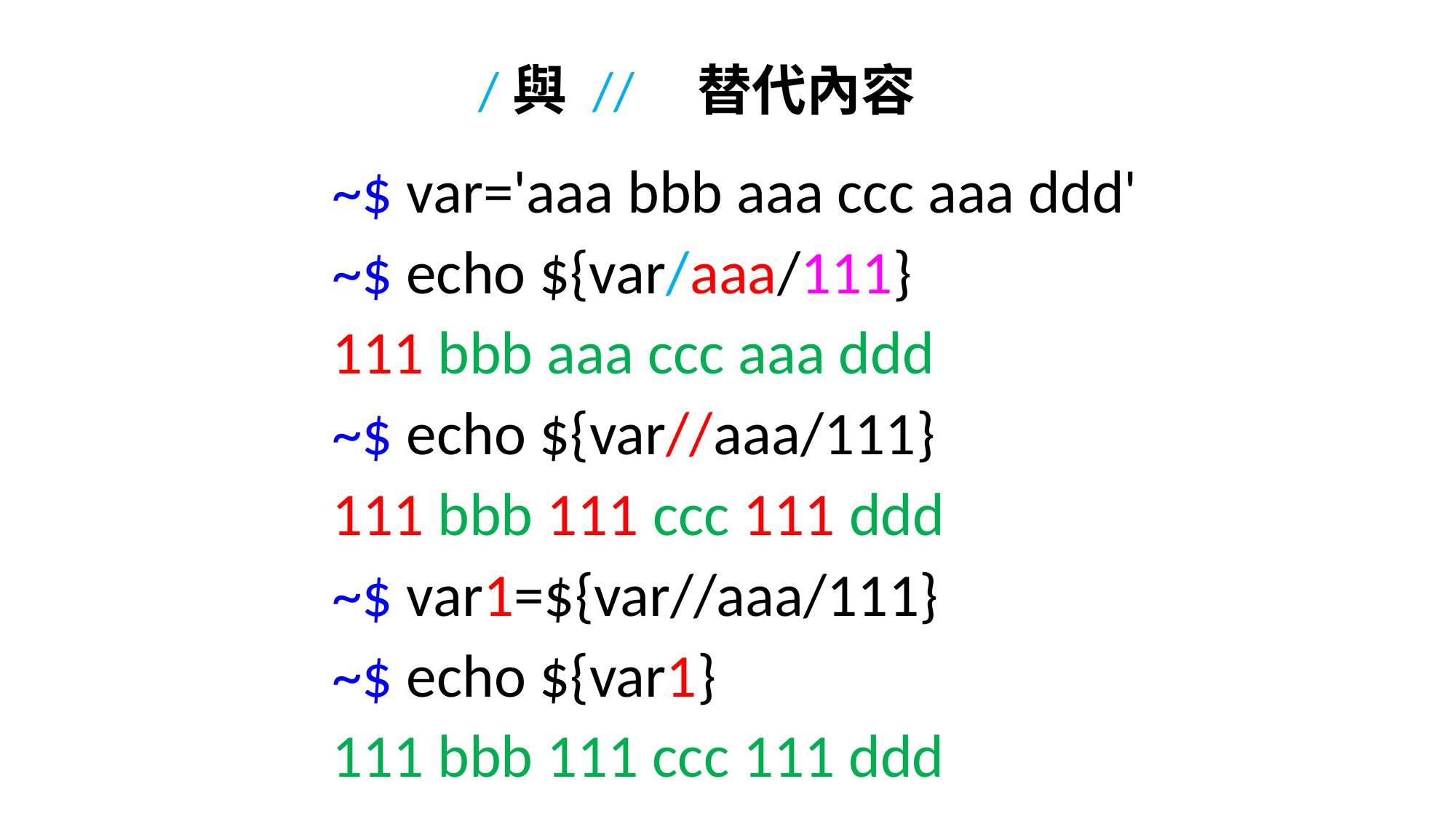

/與 //    替代內容
~$ var='aaa bbb aaa ccc aaa ddd'
~$ echo ${var/aaa/111}
111 bbb aaa ccc aaa ddd
~$ echo ${var//aaa/111}
111 bbb 111 ccc 111 ddd
~$ var1=${var//aaa/111}
~$ echo ${var1}
111 bbb 111 ccc 111 ddd